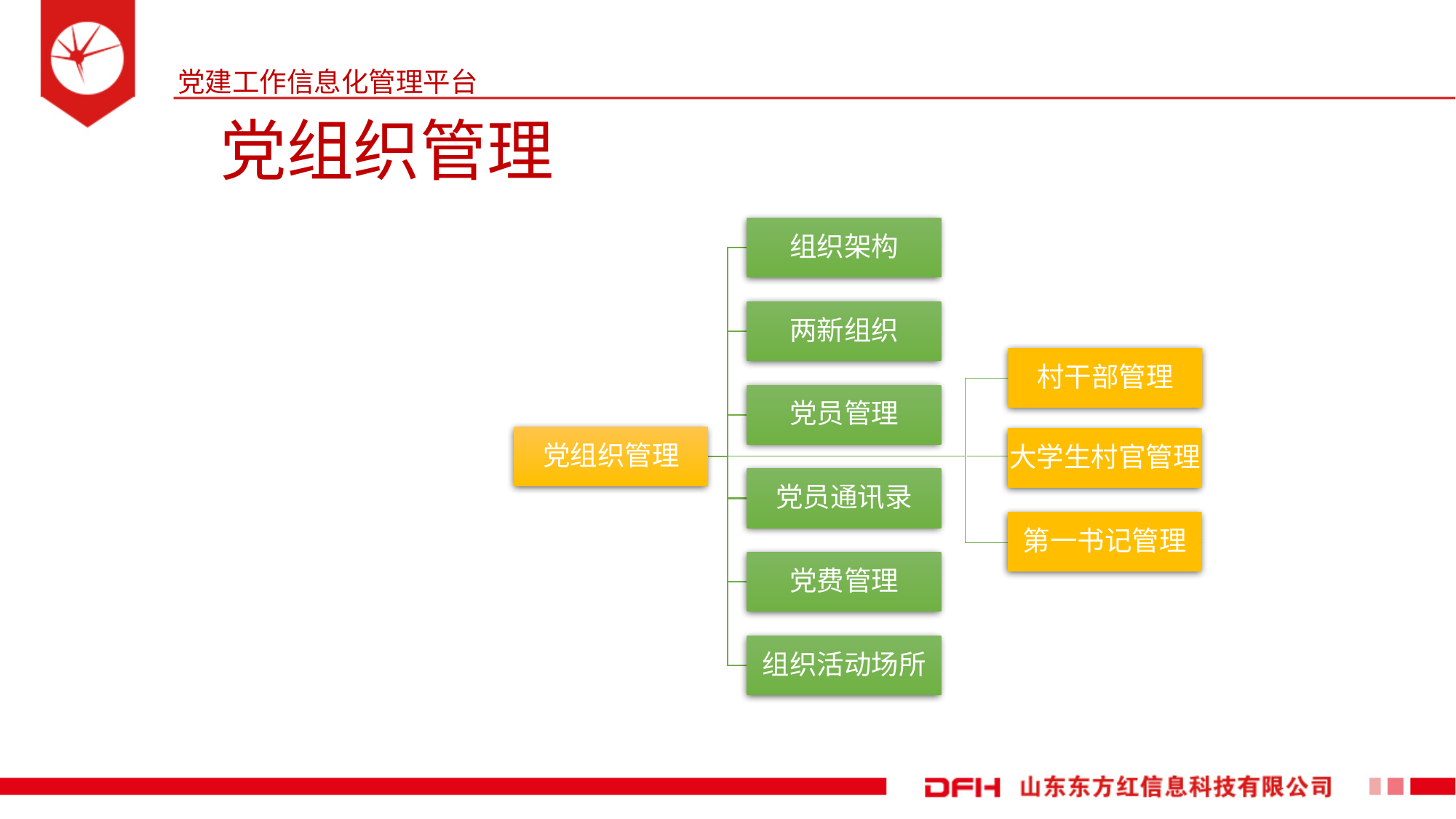

党建工作信息化管理平台
# 党组织管理
党组织管理
组织架构
两新组织
党员管理
党员通讯录
党费管理
组织活动场所
村干部管理
大学生村官管理
第一书记管理